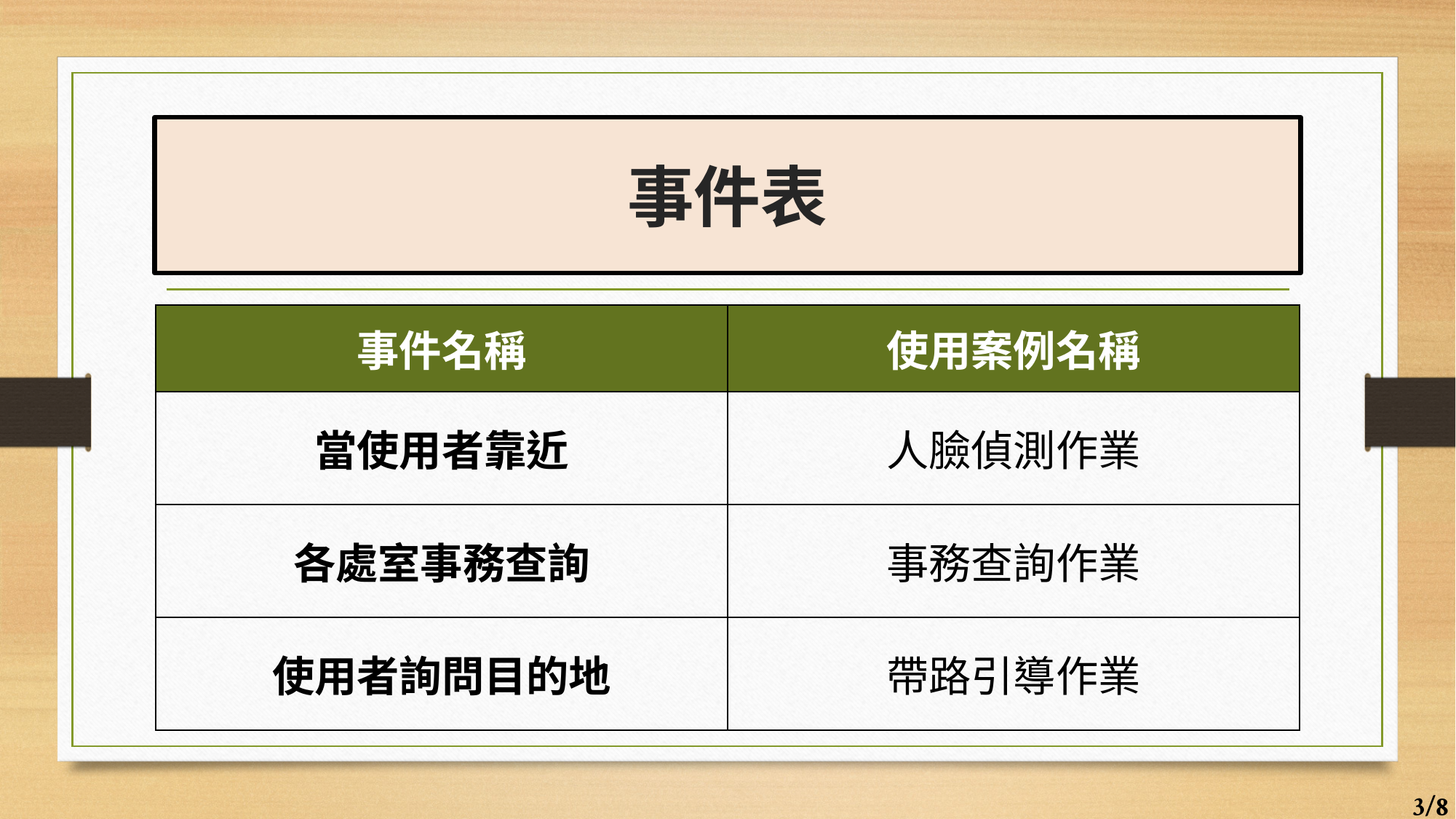

# 事件表
| 事件名稱 | 使用案例名稱 |
| --- | --- |
| 當使用者靠近 | 人臉偵測作業 |
| 各處室事務查詢 | 事務查詢作業 |
| 使用者詢問目的地 | 帶路引導作業 |
3/8